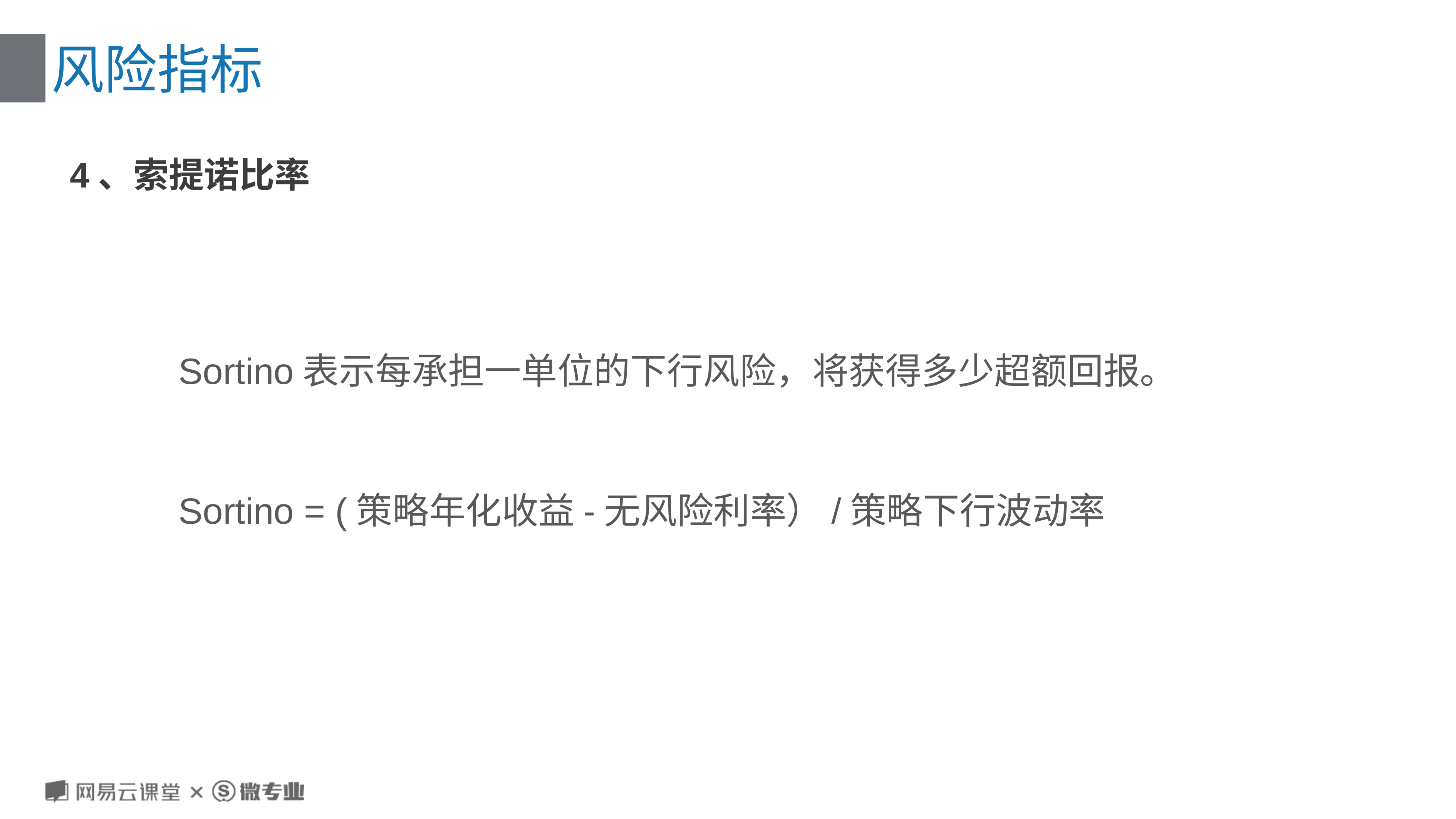

# 风险指标
4、索提诺比率
    Sortino表示每承担一单位的下行风险，将获得多少超额回报。

    Sortino = (策略年化收益-无风险利率）/策略下行波动率